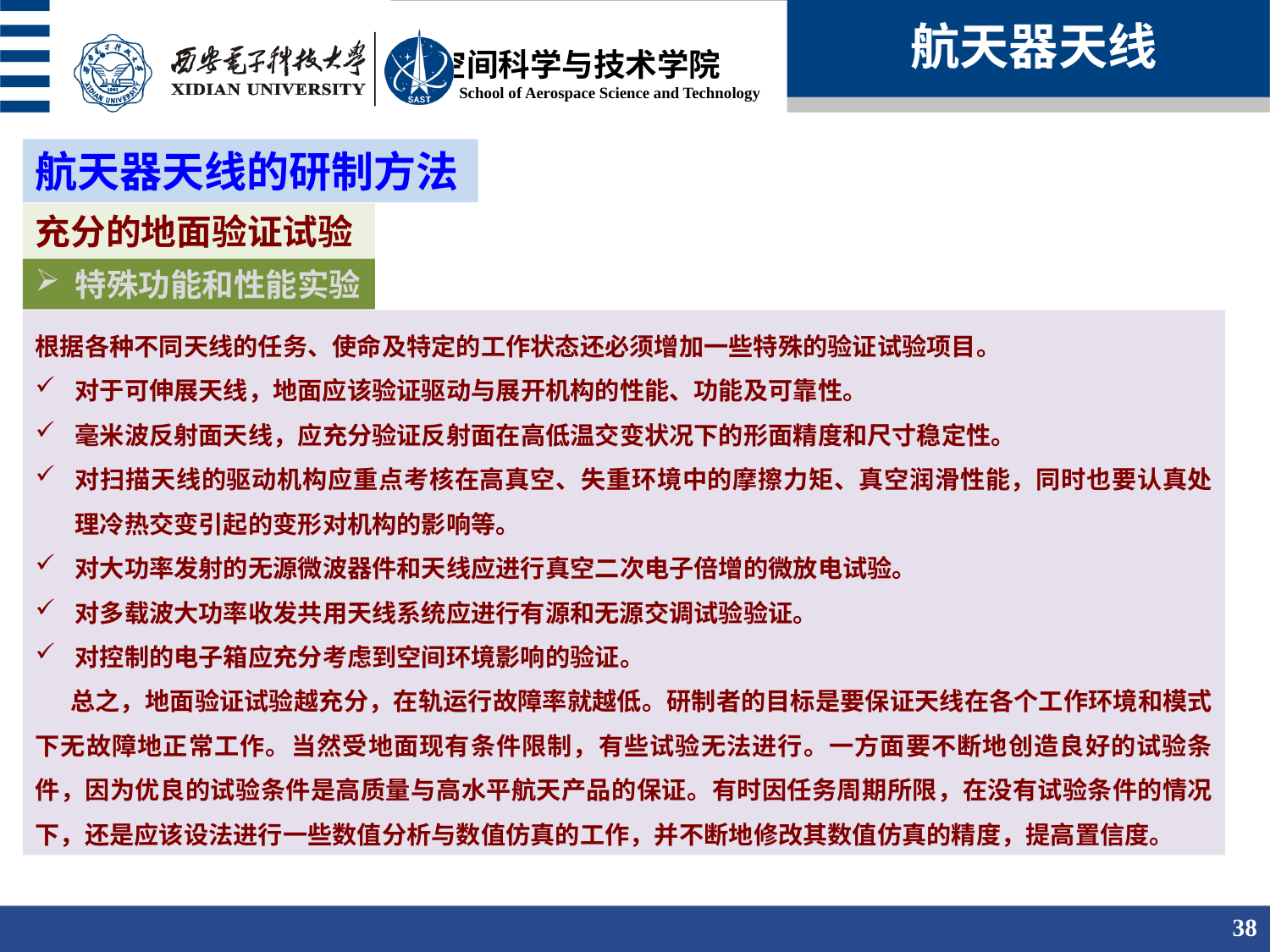

航天器天线
航天器天线的研制方法
充分的地面验证试验
特殊功能和性能实验
根据各种不同天线的任务、使命及特定的工作状态还必须增加一些特殊的验证试验项目。
对于可伸展天线，地面应该验证驱动与展开机构的性能、功能及可靠性。
毫米波反射面天线，应充分验证反射面在高低温交变状况下的形面精度和尺寸稳定性。
对扫描天线的驱动机构应重点考核在高真空、失重环境中的摩擦力矩、真空润滑性能，同时也要认真处理冷热交变引起的变形对机构的影响等。
对大功率发射的无源微波器件和天线应进行真空二次电子倍增的微放电试验。
对多载波大功率收发共用天线系统应进行有源和无源交调试验验证。
对控制的电子箱应充分考虑到空间环境影响的验证。
     总之，地面验证试验越充分，在轨运行故障率就越低。研制者的目标是要保证天线在各个工作环境和模式下无故障地正常工作。当然受地面现有条件限制，有些试验无法进行。一方面要不断地创造良好的试验条件，因为优良的试验条件是高质量与高水平航天产品的保证。有时因任务周期所限，在没有试验条件的情况下，还是应该设法进行一些数值分析与数值仿真的工作，并不断地修改其数值仿真的精度，提高置信度。